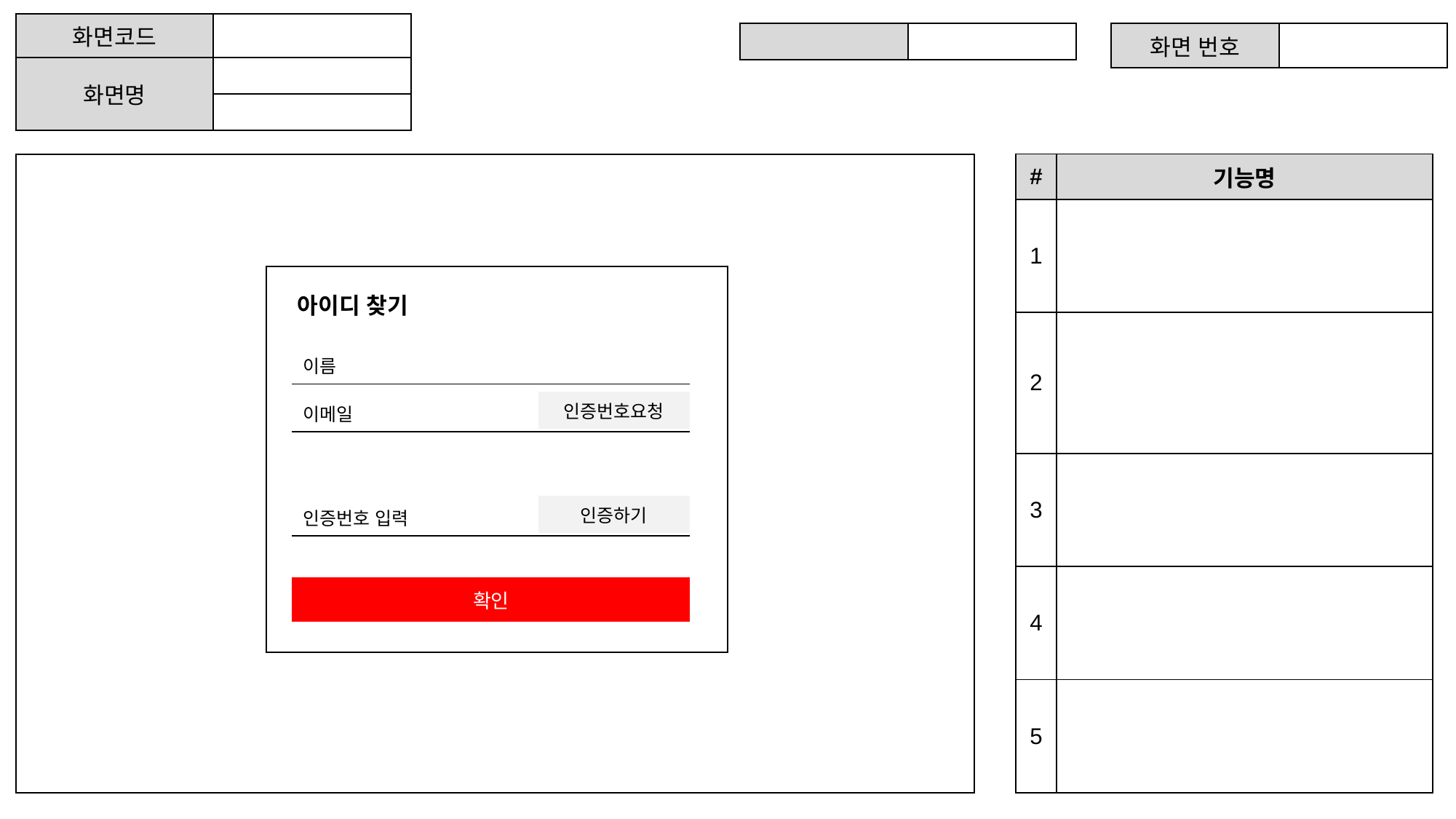

| 화면코드 |  |
| --- | --- |
| 화면명 |  |
|  |  |
|  |  |
| --- | --- |
| 화면 번호 |  |
| --- | --- |

| # | 기능명 |
| --- | --- |
| 1 |  |
| 2 |  |
| 3 |  |
| 4 |  |
| 5 |  |

아이디 찾기
| 이름 |
| --- |
| 인증번호요청 |
| --- |
| 이메일 |
| --- |
| 인증하기 |
| --- |
| 인증번호 입력 |
| --- |
| 확인 |
| --- |